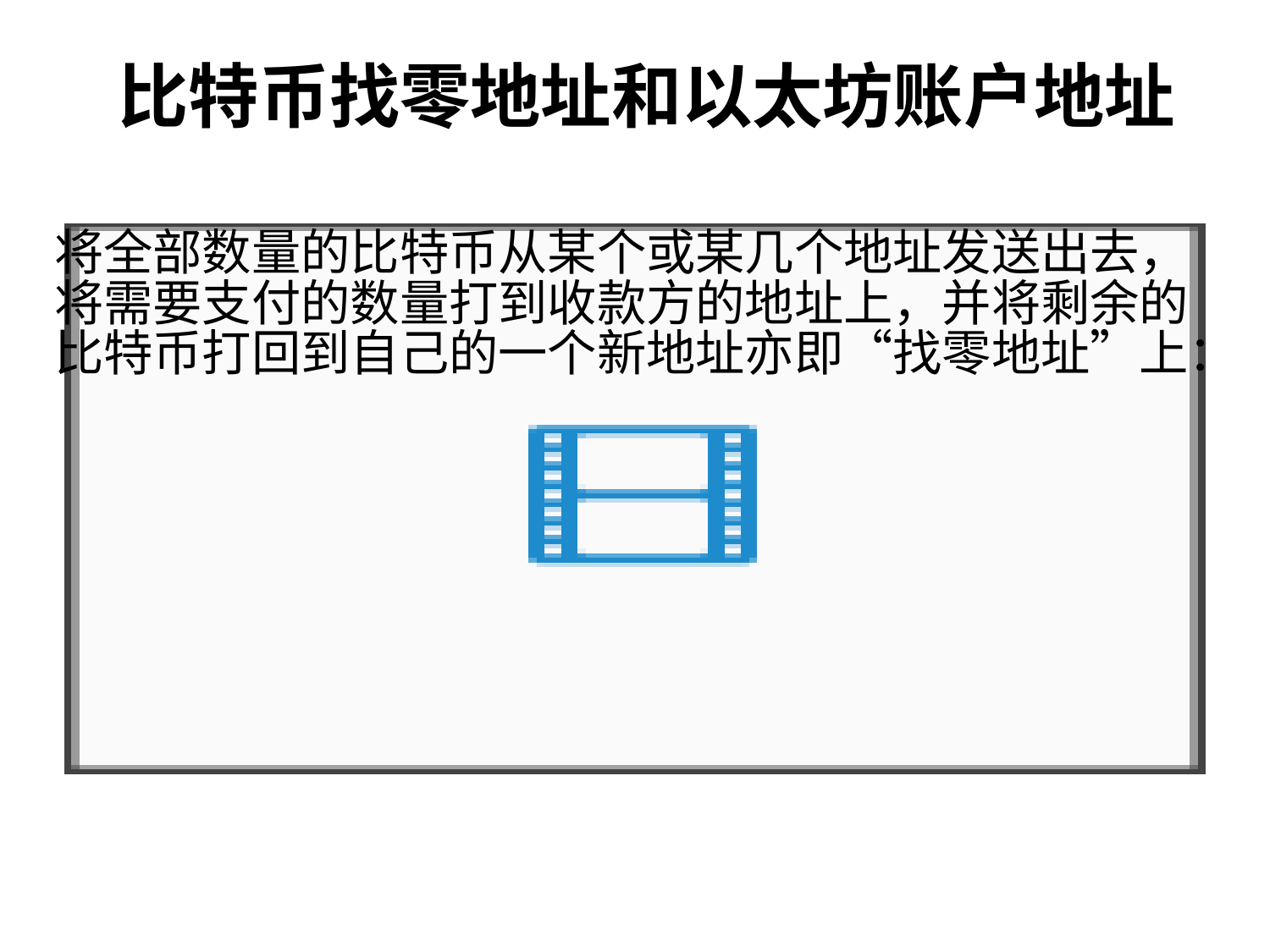

# 比特币找零地址和以太坊账户地址
将全部数量的比特币从某个或某几个地址发送出去，将需要支付的数量打到收款方的地址上，并将剩余的比特币打回到自己的一个新地址亦即“找零地址”上：